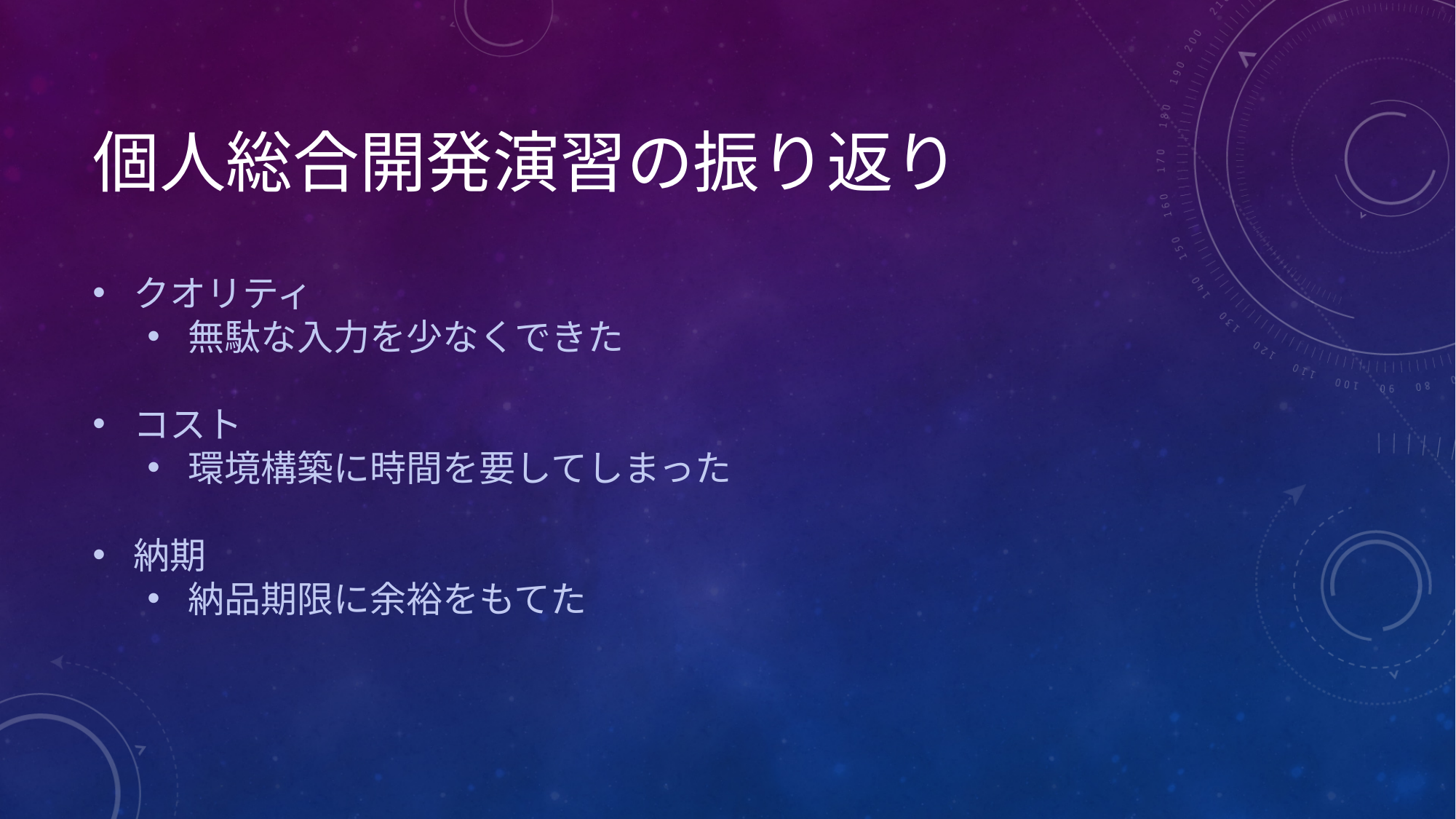

# 個人総合開発演習の振り返り
クオリティ
無駄な入力を少なくできた

コスト
環境構築に時間を要してしまった

納期
納品期限に余裕をもてた